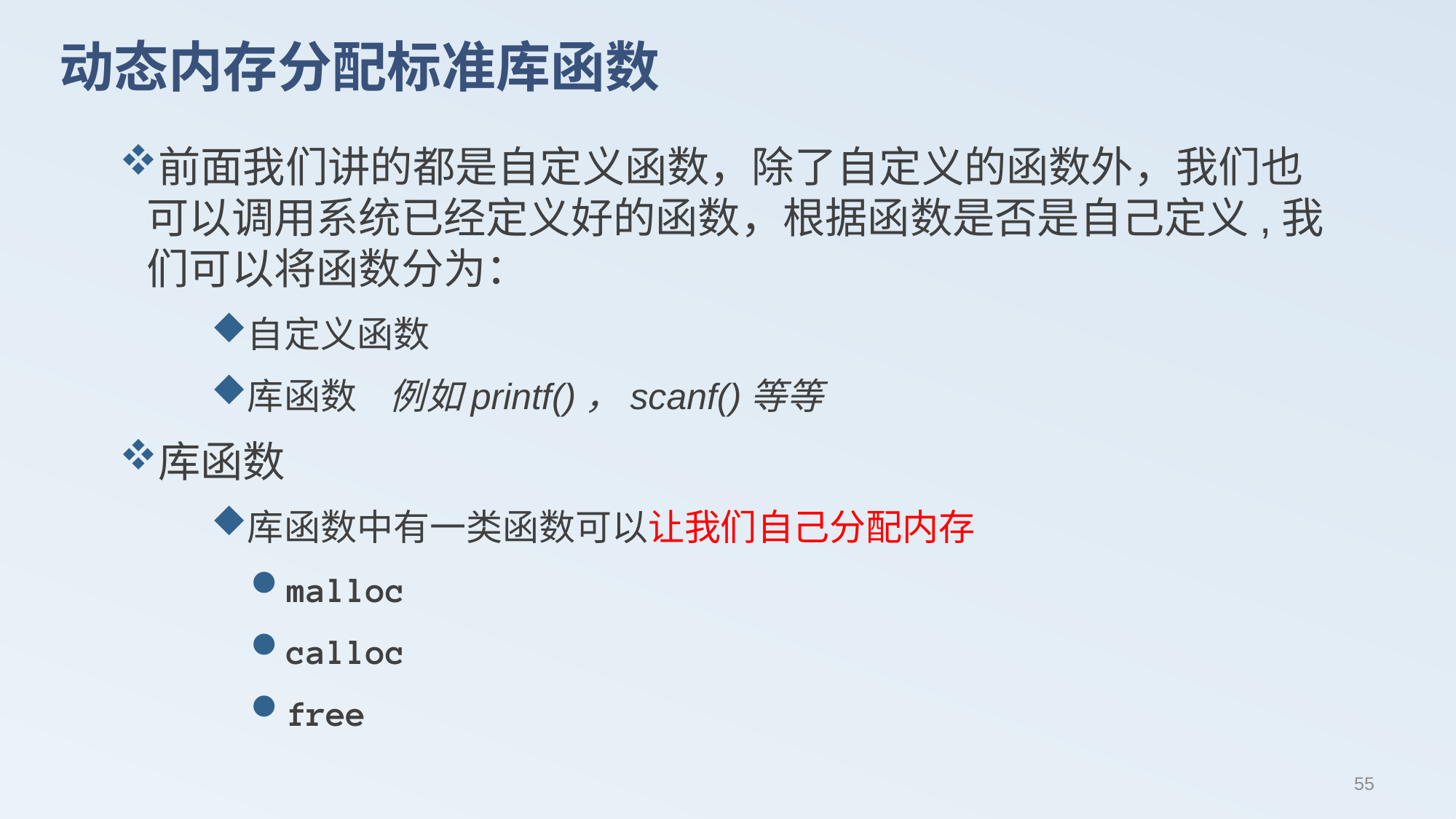

# 动态内存分配标准库函数
前面我们讲的都是自定义函数，除了自定义的函数外，我们也可以调用系统已经定义好的函数，根据函数是否是自己定义,我们可以将函数分为：
自定义函数
库函数    例如printf()，scanf()等等
库函数
库函数中有一类函数可以让我们自己分配内存
malloc
calloc
free